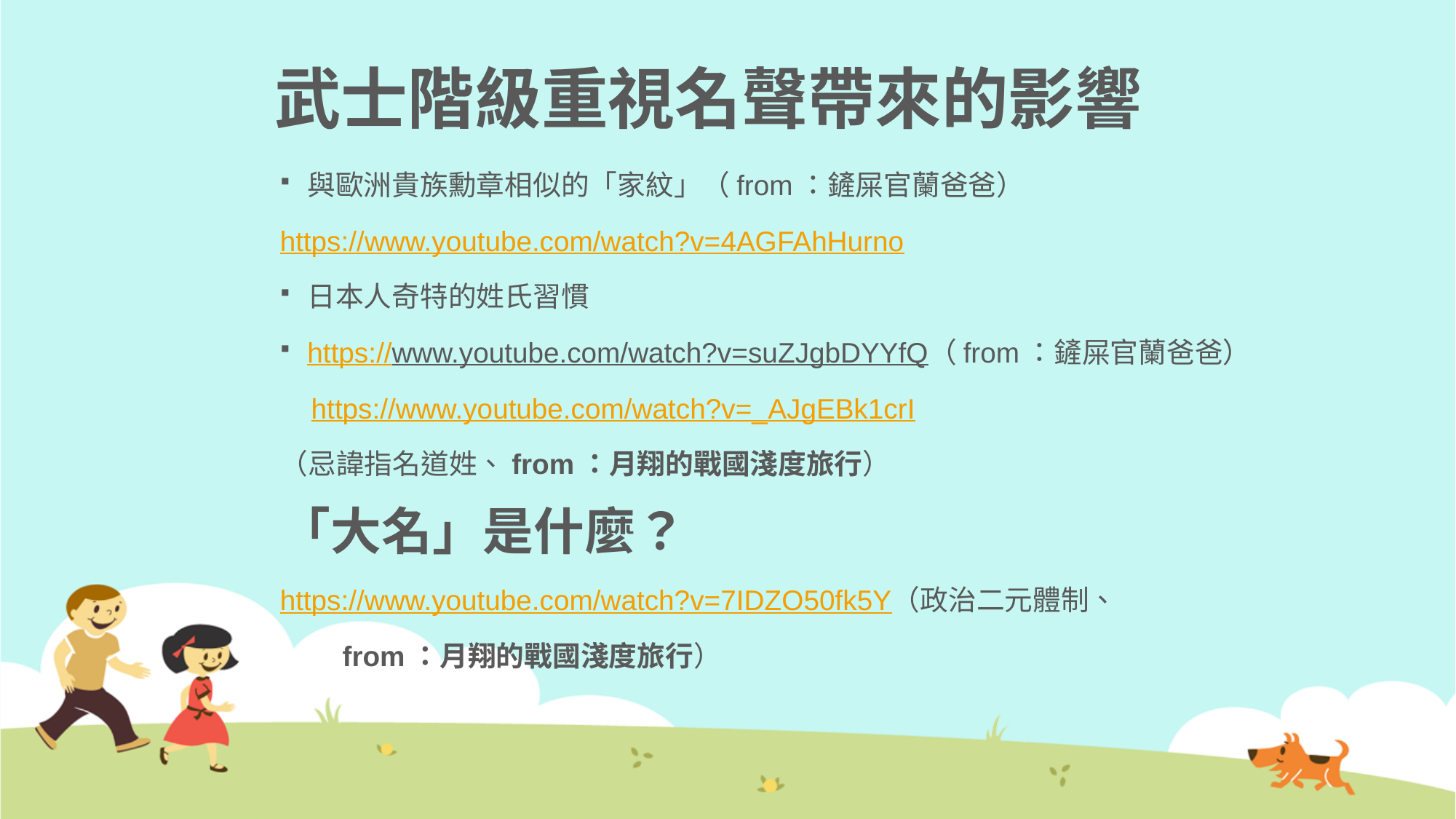

# 武士階級重視名聲帶來的影響
與歐洲貴族勳章相似的「家紋」（from：鏟屎官蘭爸爸）
https://www.youtube.com/watch?v=4AGFAhHurno
日本人奇特的姓氏習慣
https://www.youtube.com/watch?v=suZJgbDYYfQ（from：鏟屎官蘭爸爸）
    https://www.youtube.com/watch?v=_AJgEBk1crI
（忌諱指名道姓、from：月翔的戰國淺度旅行）
「大名」是什麼？
https://www.youtube.com/watch?v=7IDZO50fk5Y（政治二元體制、
        from：月翔的戰國淺度旅行）